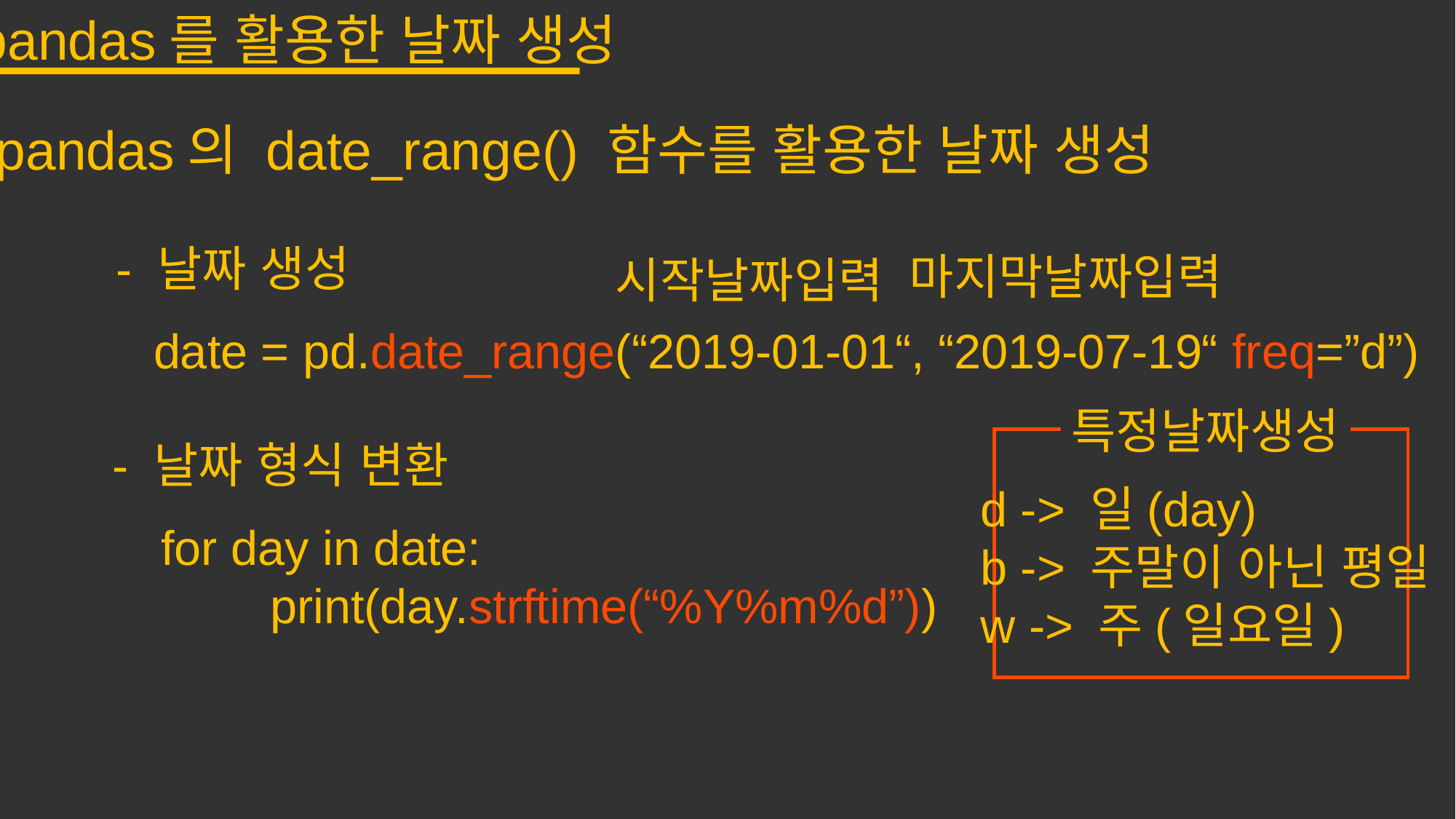

pandas를 활용한 날짜 생성

pandas의 date_range() 함수를 활용한 날짜 생성
- 날짜 생성
마지막날짜입력
시작날짜입력
date = pd.date_range(“2019-01-01“, “2019-07-19“ freq=”d”)
특정날짜생성
- 날짜 형식 변환

d -> 일(day)
b -> 주말이 아닌 평일
w -> 주(일요일)
for day in date:
	print(day.strftime(“%Y%m%d”))